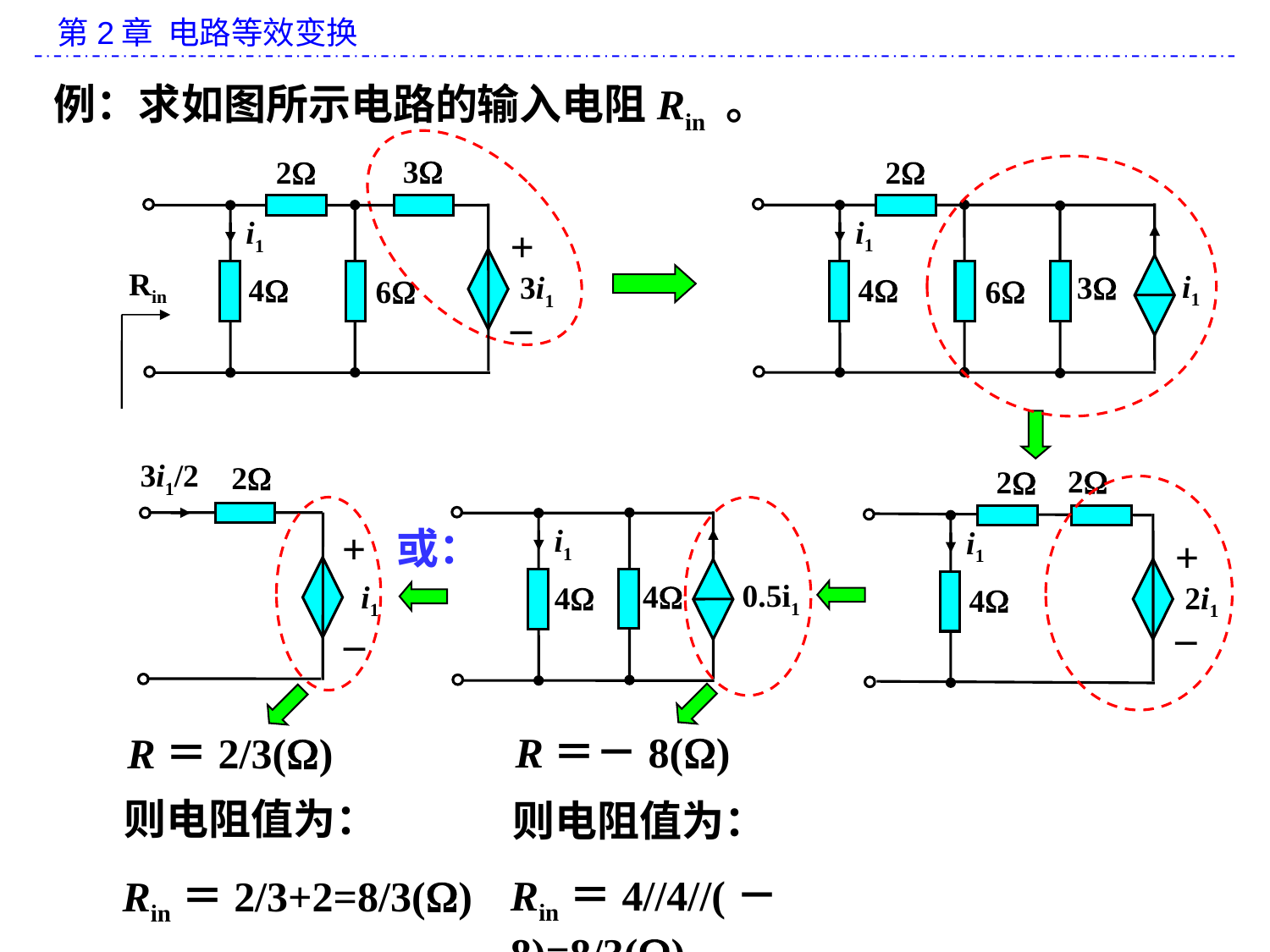

例：求如图所示电路的输入电阻Rin 。

3Ω
2Ω

i1
+

Rin
4Ω
3i1
6Ω

_

2Ω

i1

3Ω
i1
4Ω
6Ω

3i1/2
2Ω

+
i1

_

2Ω
2Ω

i1
+

4Ω
2i1

_

i1

4Ω
4Ω
0.5i1

或：

R＝－8(Ω)
R＝2/3(Ω)
则电阻值为：
则电阻值为：
Rin＝4//4//(－8)=8/3(Ω)
Rin＝2/3+2=8/3(Ω)